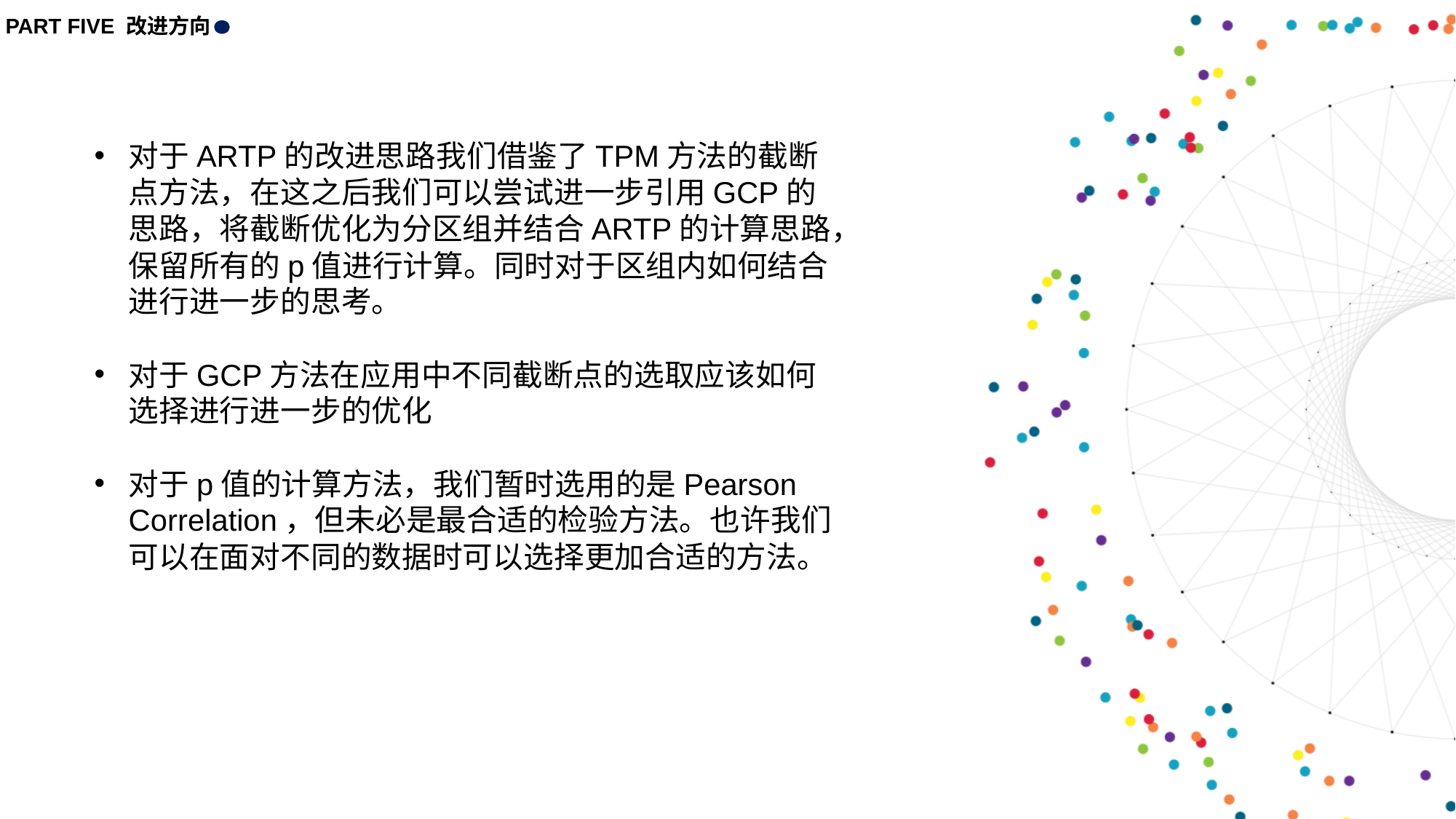

PART FIVE 改进方向

对于ARTP的改进思路我们借鉴了TPM方法的截断点方法，在这之后我们可以尝试进一步引用GCP的思路，将截断优化为分区组并结合ARTP的计算思路，保留所有的p值进行计算。同时对于区组内如何结合进行进一步的思考。

对于GCP方法在应用中不同截断点的选取应该如何选择进行进一步的优化

对于p值的计算方法，我们暂时选用的是Pearson Correlation，但未必是最合适的检验方法。也许我们可以在面对不同的数据时可以选择更加合适的方法。